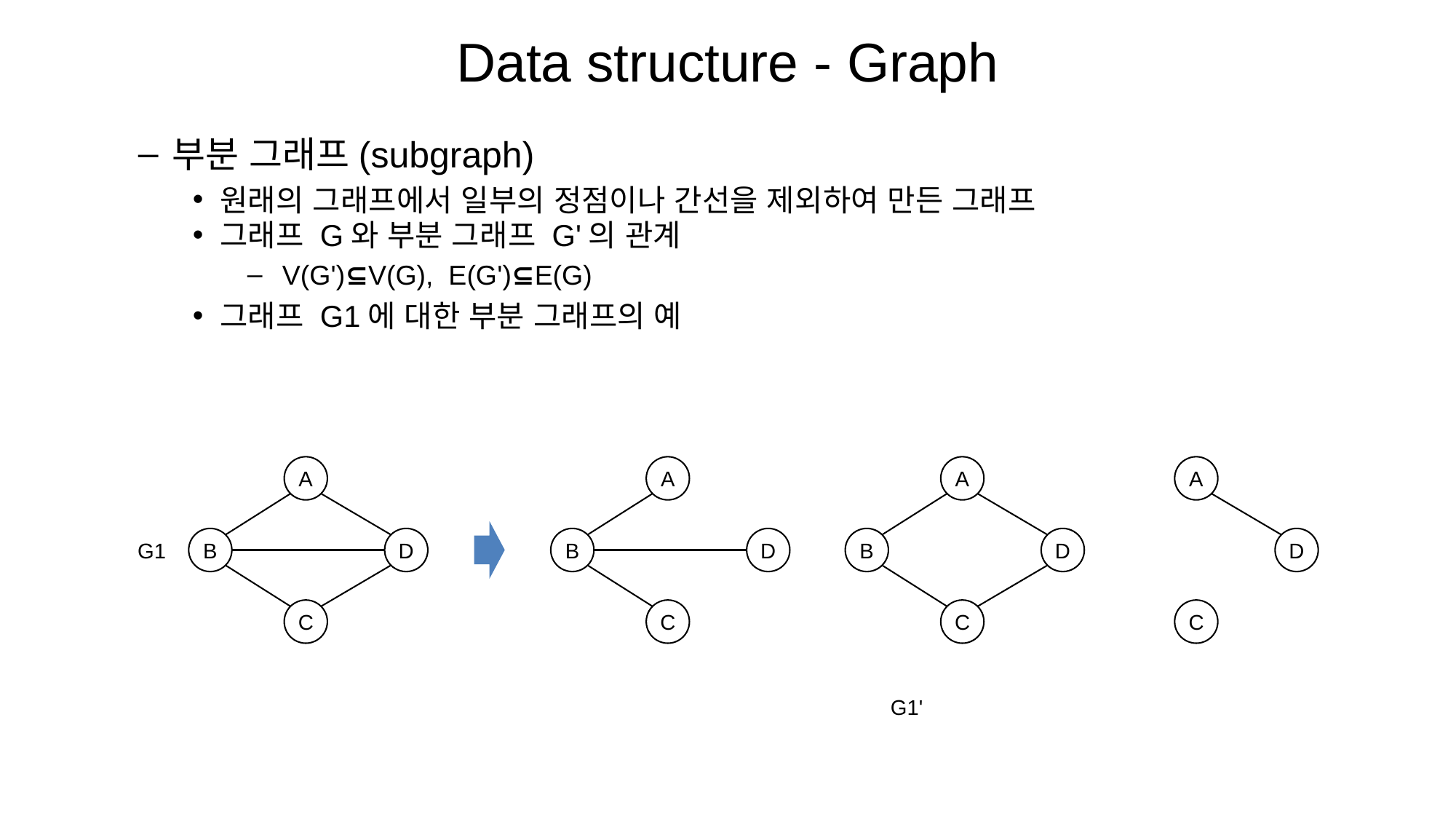

# Data structure - Graph
부분 그래프(subgraph)
원래의 그래프에서 일부의 정점이나 간선을 제외하여 만든 그래프
그래프 G와 부분 그래프 G'의 관계
 V(G')⊆V(G),  E(G')⊆E(G)
그래프 G1에 대한 부분 그래프의 예

A
A
A
A

B
D
B
D
B
D
D
G1
C
C
C
C
G1'